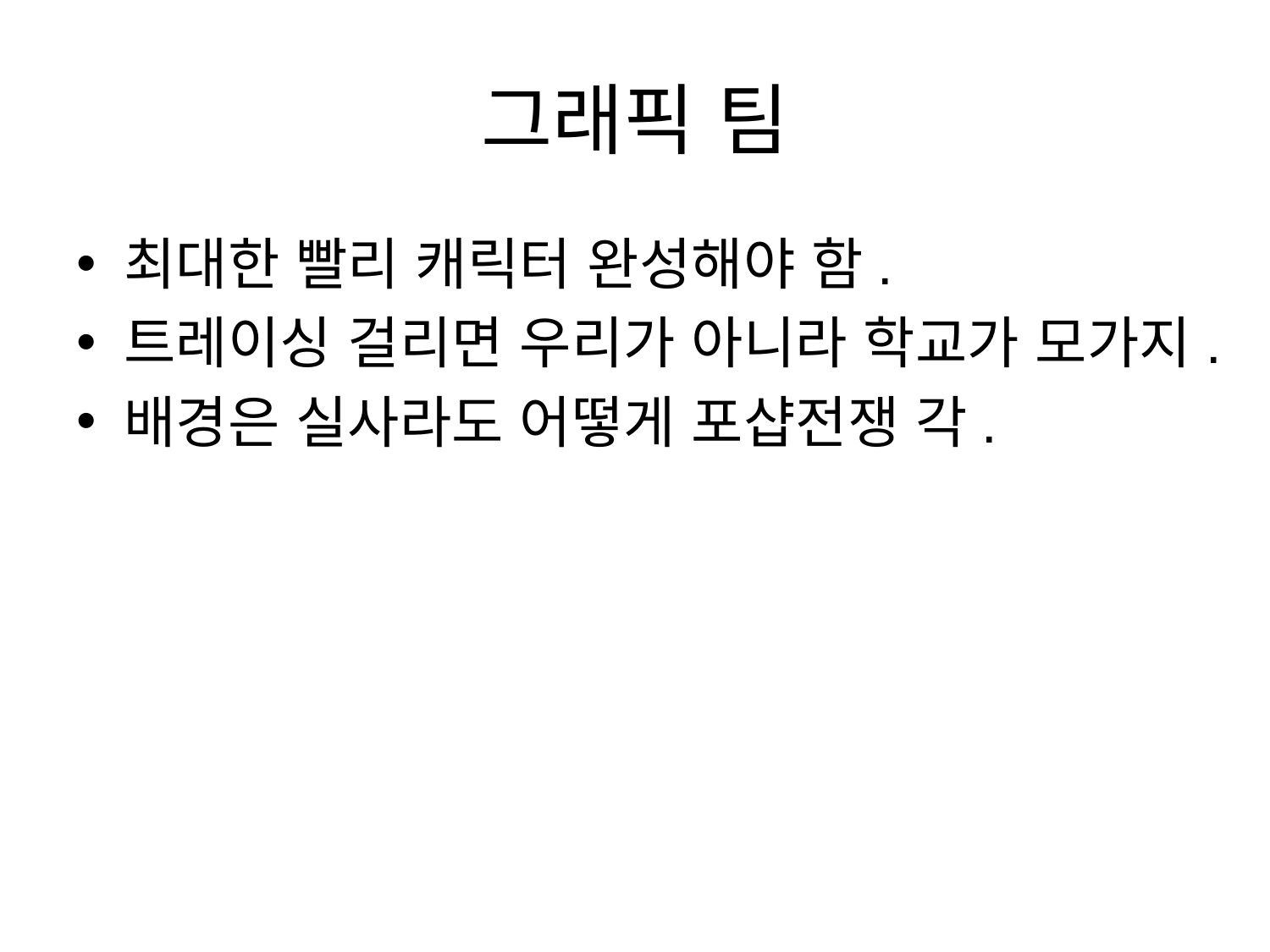

# 그래픽 팀
최대한 빨리 캐릭터 완성해야 함.
트레이싱 걸리면 우리가 아니라 학교가 모가지.
배경은 실사라도 어떻게 포샵전쟁 각.